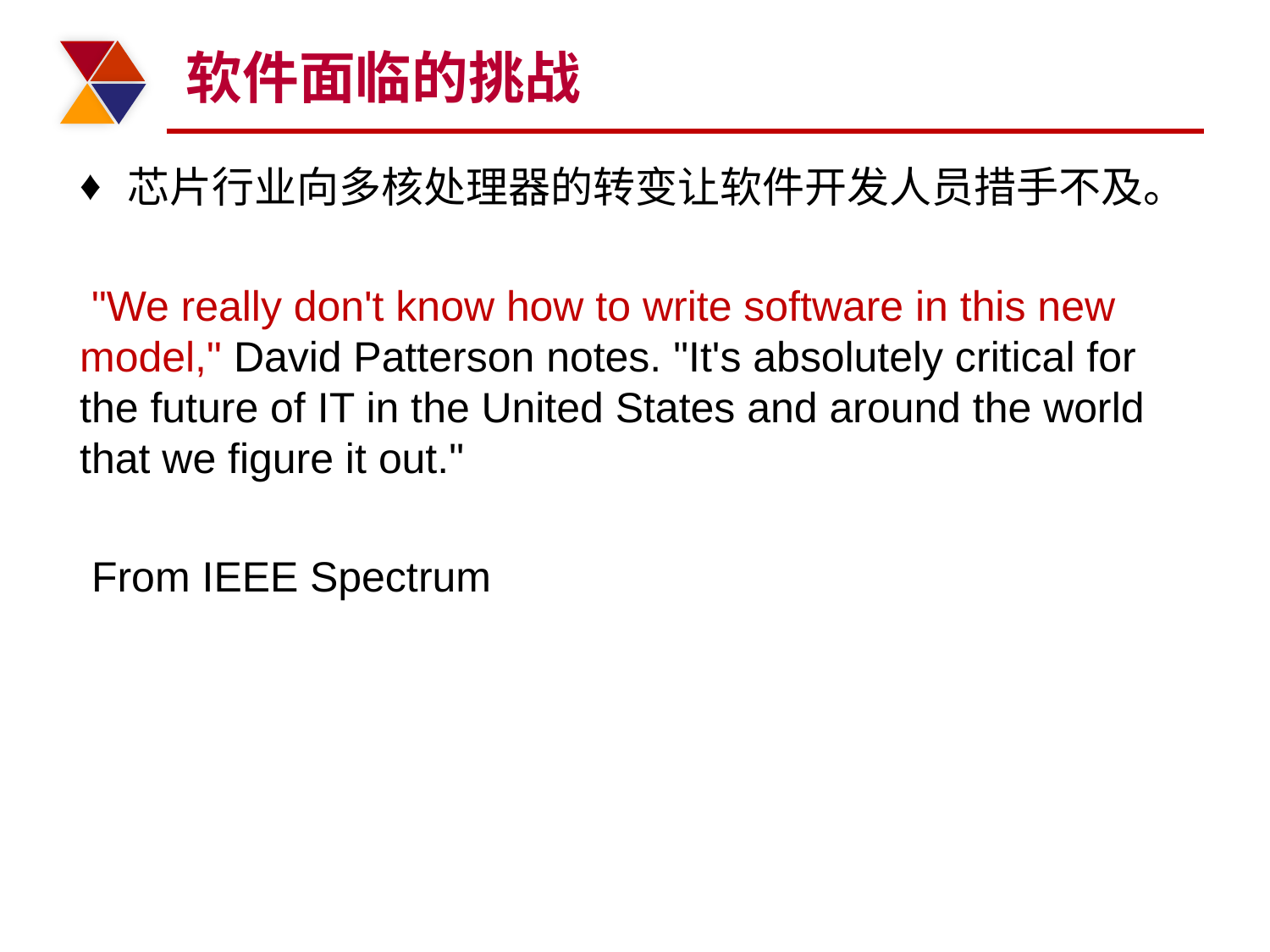

# 软件面临的挑战
芯片行业向多核处理器的转变让软件开发人员措手不及。

 "We really don't know how to write software in this new model," David Patterson notes. "It's absolutely critical for the future of IT in the United States and around the world that we figure it out."

 From IEEE Spectrum